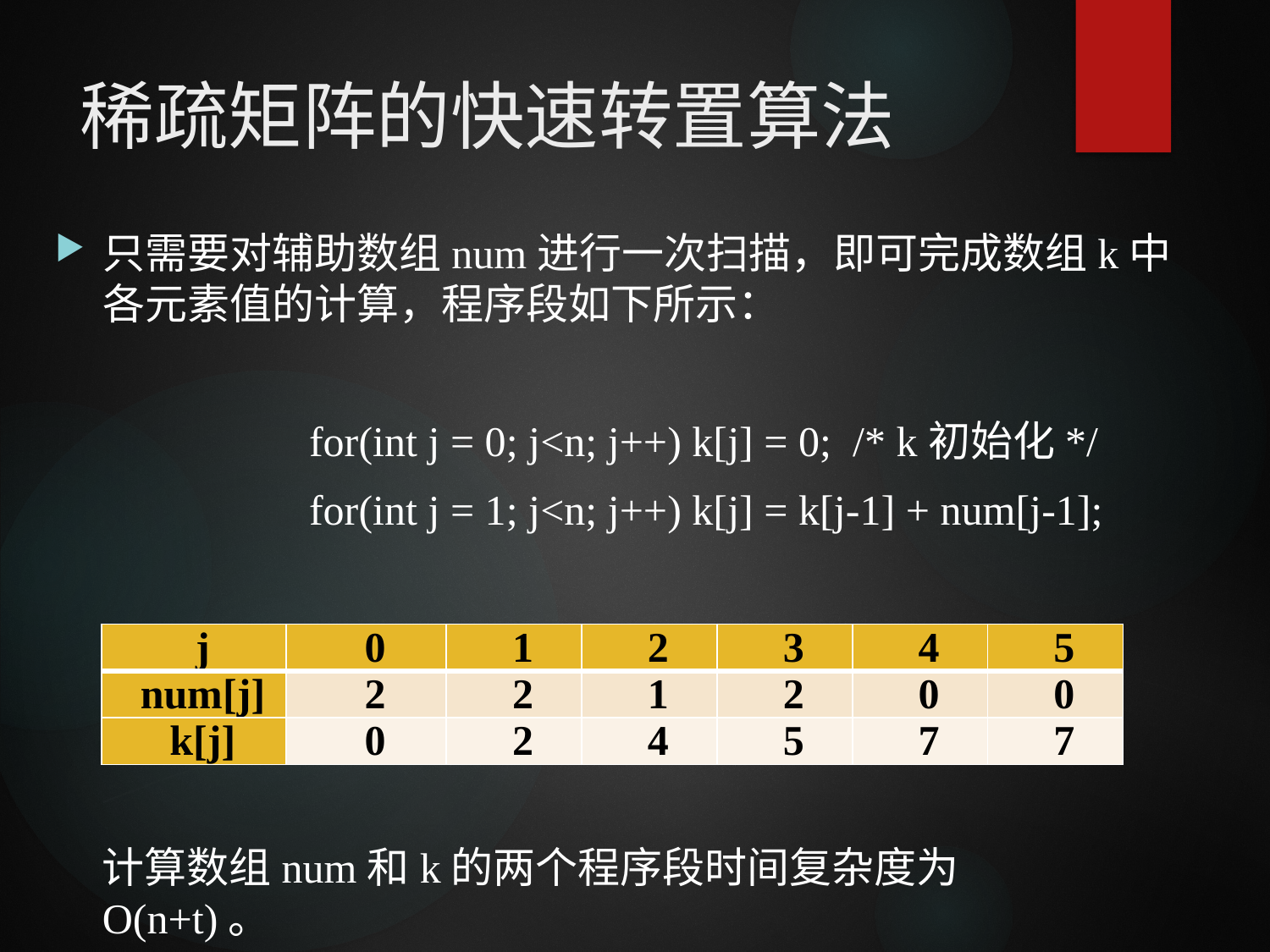

# 稀疏矩阵的快速转置算法
只需要对辅助数组num进行一次扫描，即可完成数组k中各元素值的计算，程序段如下所示：

		for(int j = 0; j<n; j++) k[j] = 0;  /* k初始化*/
		for(int j = 1; j<n; j++) k[j] = k[j-1] + num[j-1];

| j | 0 | 1 | 2 | 3 | 4 | 5 |
| --- | --- | --- | --- | --- | --- | --- |
| num[j] | 2 | 2 | 1 | 2 | 0 | 0 |
| k[j] | 0 | 2 | 4 | 5 | 7 | 7 |
计算数组num和k的两个程序段时间复杂度为O(n+t)。